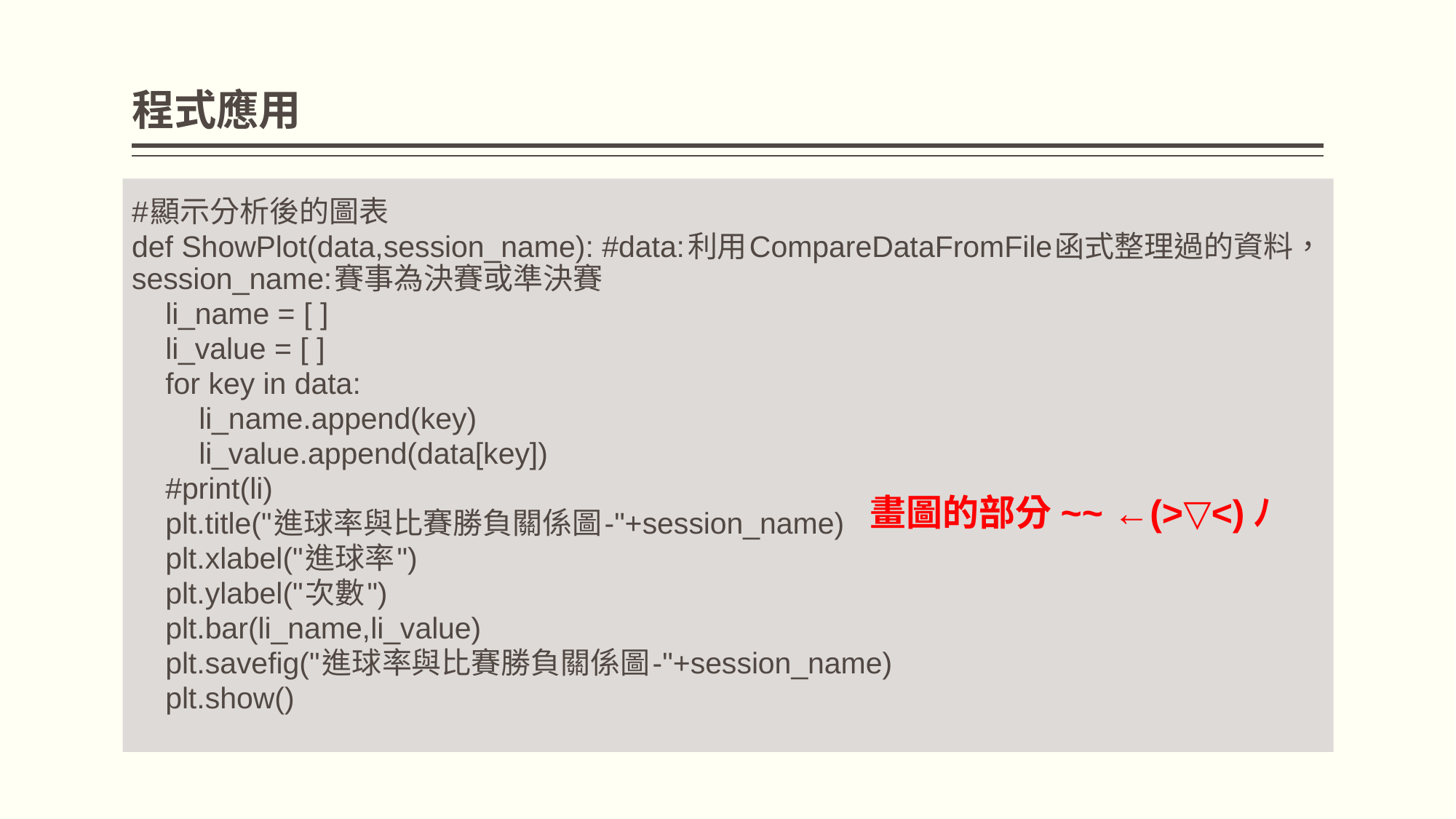

# 程式應用

#顯示分析後的圖表
def ShowPlot(data,session_name): #data:利用CompareDataFromFile函式整理過的資料，session_name:賽事為決賽或準決賽
    li_name = [ ]
    li_value = [ ]
    for key in data:
        li_name.append(key)
        li_value.append(data[key])
    #print(li)
    plt.title("進球率與比賽勝負關係圖-"+session_name)
    plt.xlabel("進球率")
    plt.ylabel("次數")
    plt.bar(li_name,li_value)
    plt.savefig("進球率與比賽勝負關係圖-"+session_name)
    plt.show()

畫圖的部分~~ ←(>▽<)ﾉ